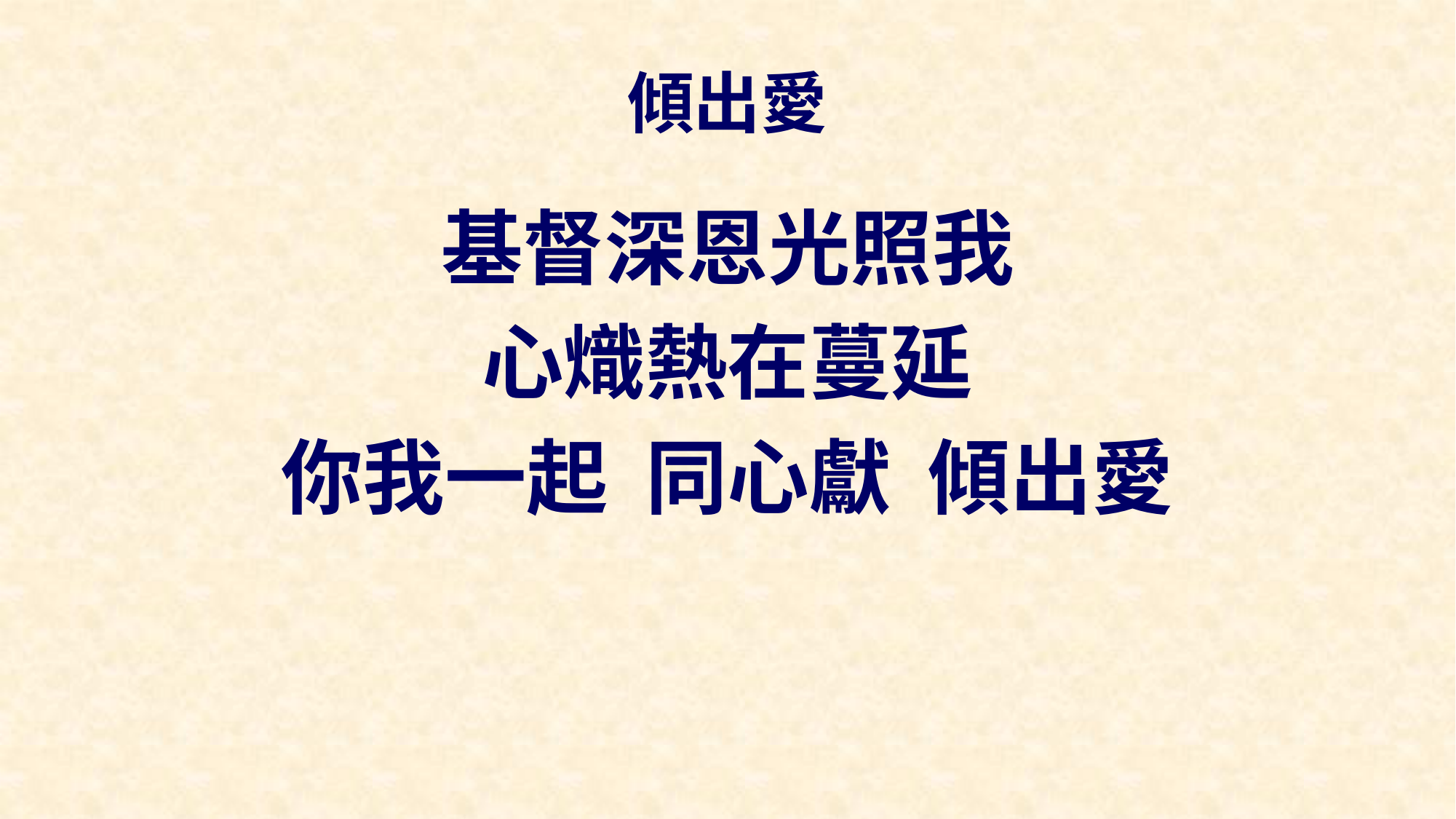

# 傾出愛
基督深恩光照我
心熾熱在蔓延
你我一起  同心獻  傾出愛